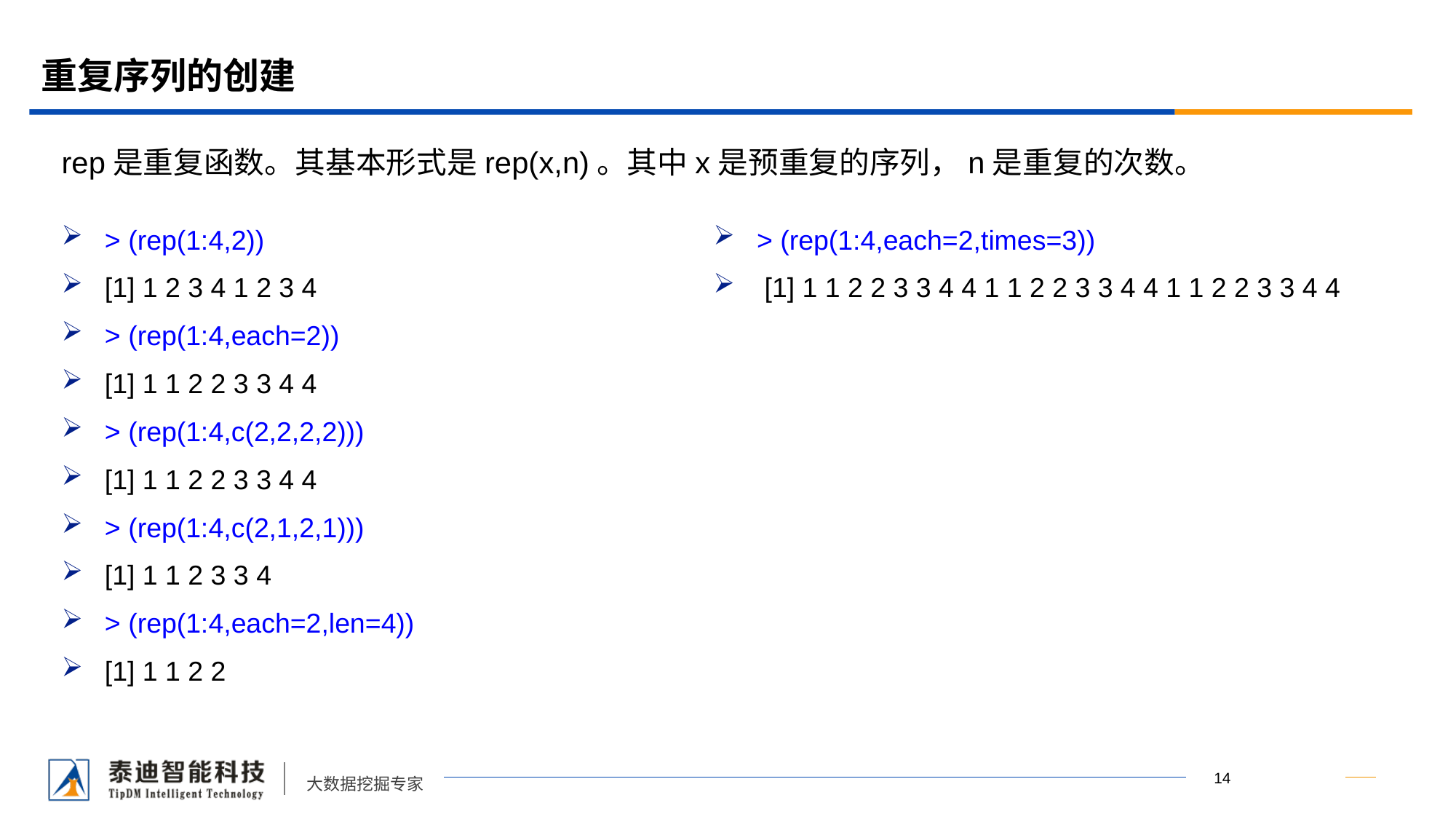

# 重复序列的创建
rep是重复函数。其基本形式是rep(x,n)。其中x是预重复的序列，n是重复的次数。
> (rep(1:4,2))
[1] 1 2 3 4 1 2 3 4
> (rep(1:4,each=2))
[1] 1 1 2 2 3 3 4 4
> (rep(1:4,c(2,2,2,2)))
[1] 1 1 2 2 3 3 4 4
> (rep(1:4,c(2,1,2,1)))
[1] 1 1 2 3 3 4
> (rep(1:4,each=2,len=4))
[1] 1 1 2 2
> (rep(1:4,each=2,times=3))
 [1] 1 1 2 2 3 3 4 4 1 1 2 2 3 3 4 4 1 1 2 2 3 3 4 4